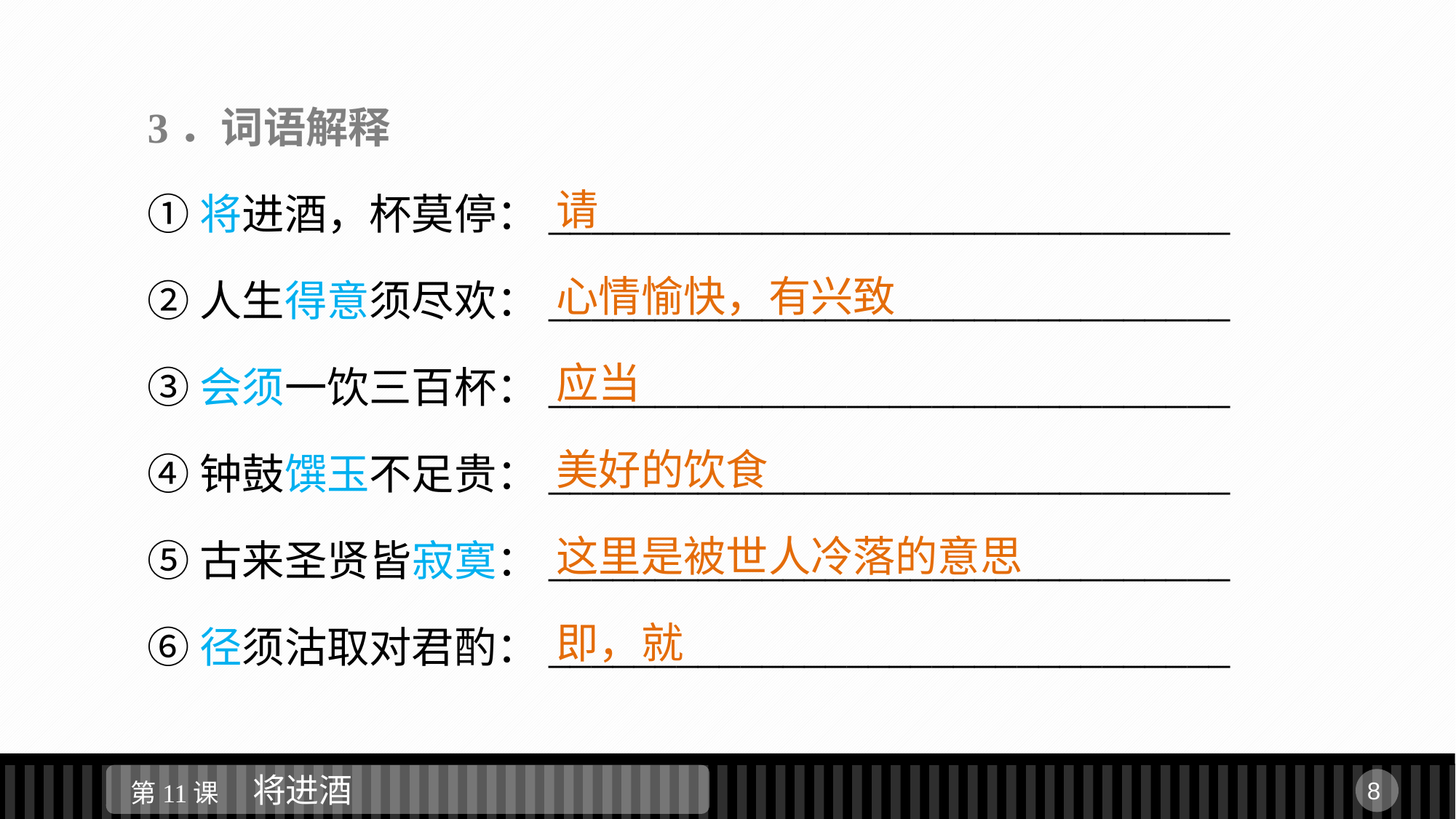

3．词语解释
①将进酒，杯莫停：________________________________
②人生得意须尽欢：________________________________
③会须一饮三百杯：________________________________
④钟鼓馔玉不足贵：________________________________
⑤古来圣贤皆寂寞：________________________________
⑥径须沽取对君酌：________________________________
请
心情愉快，有兴致
应当
美好的饮食
这里是被世人冷落的意思
即，就